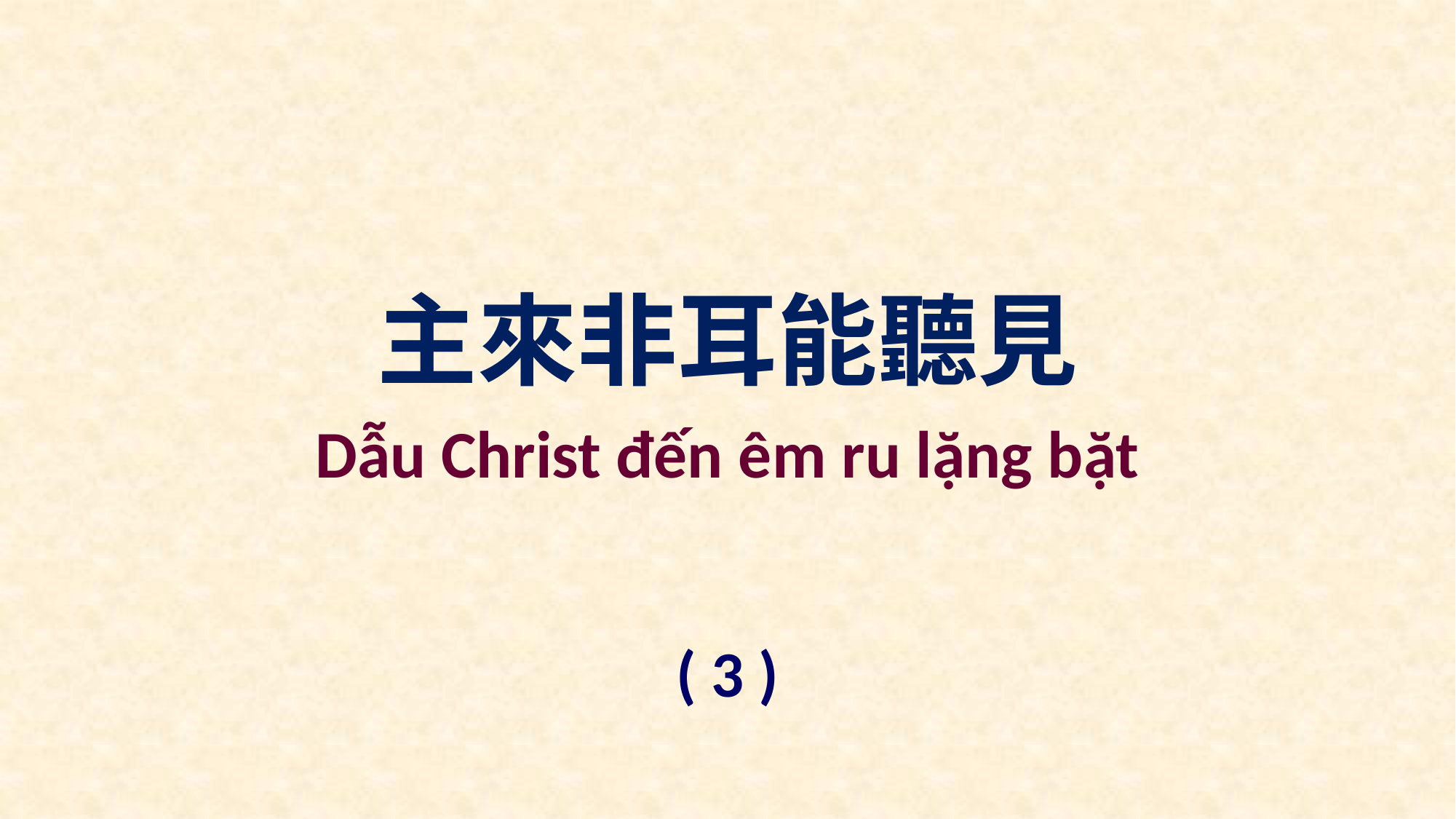

主來非耳能聽見
Dẫu Christ đến êm ru lặng bặt
( 3 )